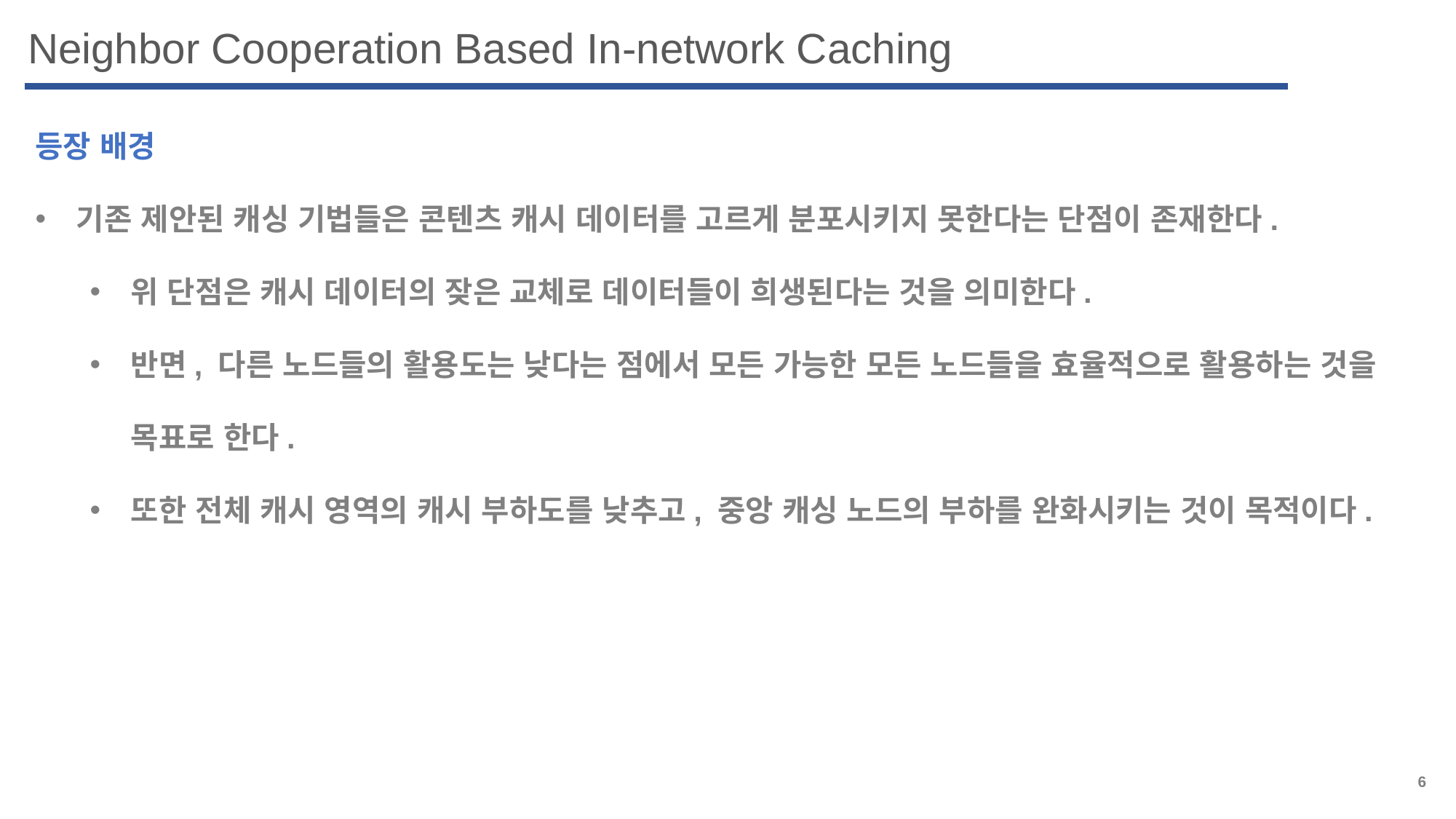

Neighbor Cooperation Based In-network Caching
등장 배경
기존 제안된 캐싱 기법들은 콘텐츠 캐시 데이터를 고르게 분포시키지 못한다는 단점이 존재한다.
위 단점은 캐시 데이터의 잦은 교체로 데이터들이 희생된다는 것을 의미한다.
반면, 다른 노드들의 활용도는 낮다는 점에서 모든 가능한 모든 노드들을 효율적으로 활용하는 것을 목표로 한다.
또한 전체 캐시 영역의 캐시 부하도를 낮추고, 중앙 캐싱 노드의 부하를 완화시키는 것이 목적이다.
6